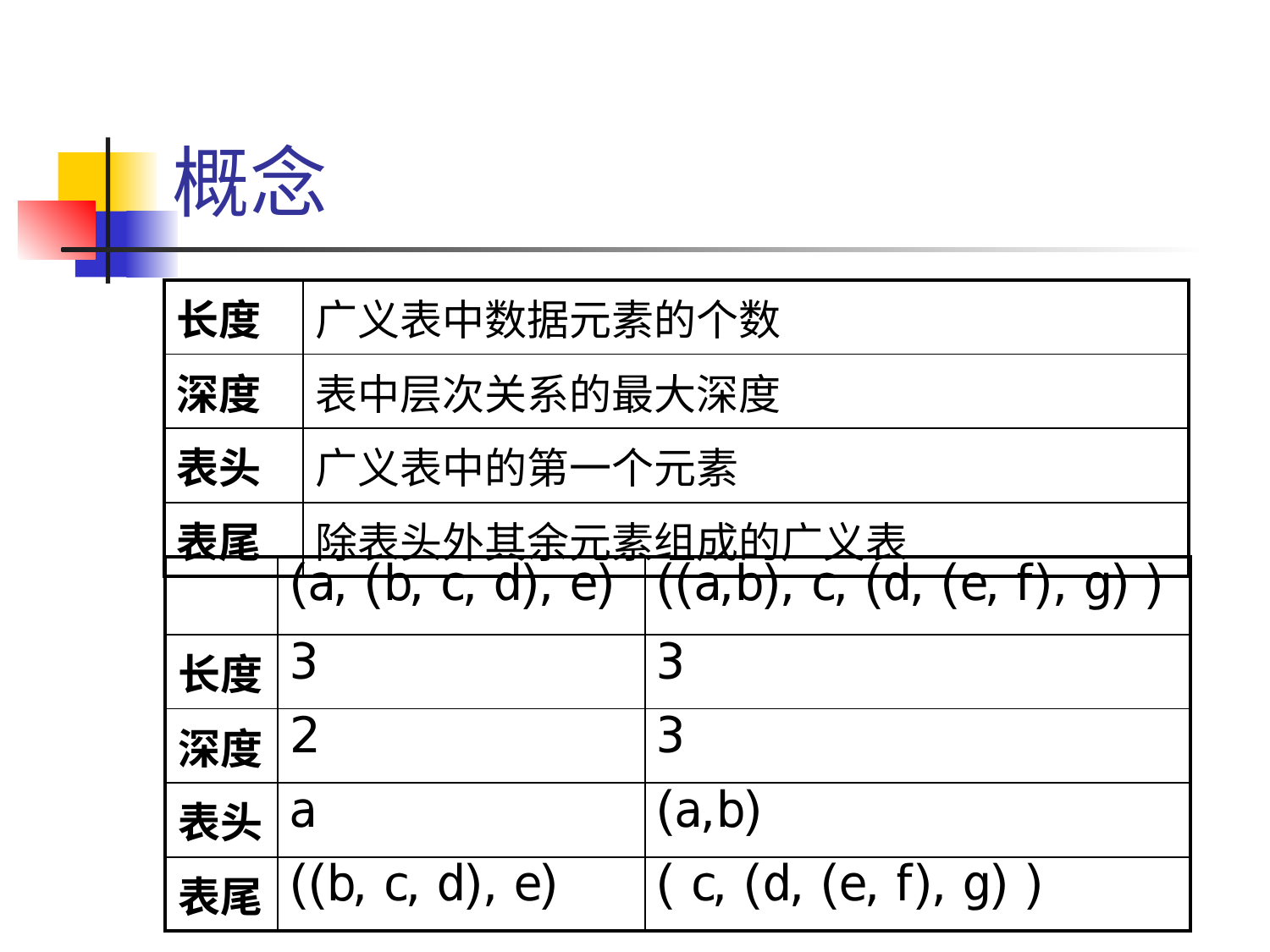

# 概念
| 长度 | 广义表中数据元素的个数 |
| --- | --- |
| 深度 | 表中层次关系的最大深度 |
| 表头 | 广义表中的第一个元素 |
| 表尾 | 除表头外其余元素组成的广义表 |
|  | (a, (b, c, d), e) | ((a,b), c, (d, (e, f), g) ) |
| --- | --- | --- |
| 长度 | 3 | 3 |
| 深度 | 2 | 3 |
| 表头 | a | (a,b) |
| 表尾 | ((b, c, d), e) | ( c, (d, (e, f), g) ) |